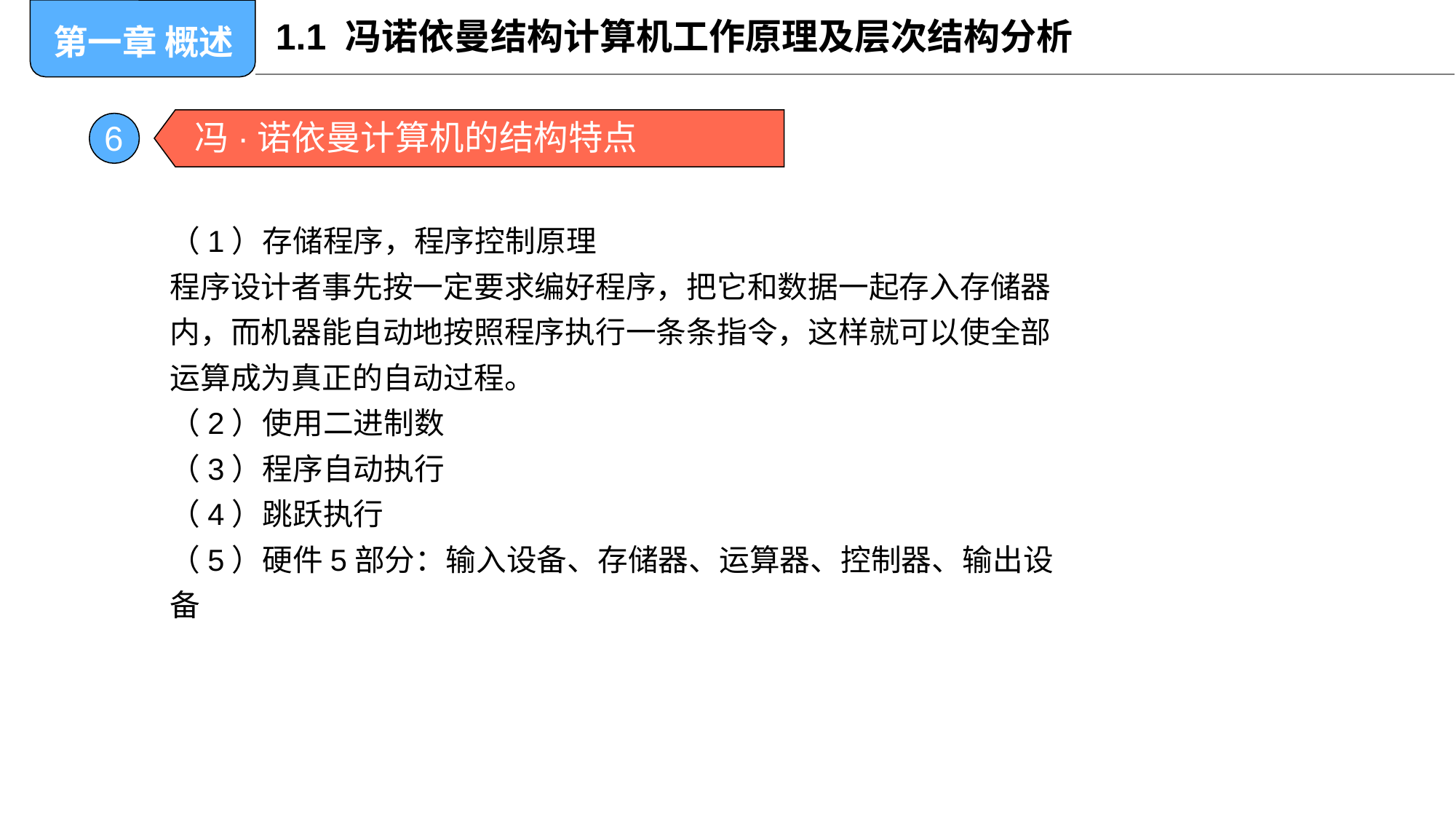

# 1.1 冯诺依曼结构计算机工作原理及层次结构分析
第一章 概述

冯·诺依曼计算机的结构特点
6
（1）存储程序，程序控制原理
程序设计者事先按一定要求编好程序，把它和数据一起存入存储器内，而机器能自动地按照程序执行一条条指令，这样就可以使全部运算成为真正的自动过程。
（2）使用二进制数
（3）程序自动执行
（4）跳跃执行
（5）硬件5部分：输入设备、存储器、运算器、控制器、输出设备
按地址顺序
例：显卡将数字信号转化为模拟信号传送给显示器